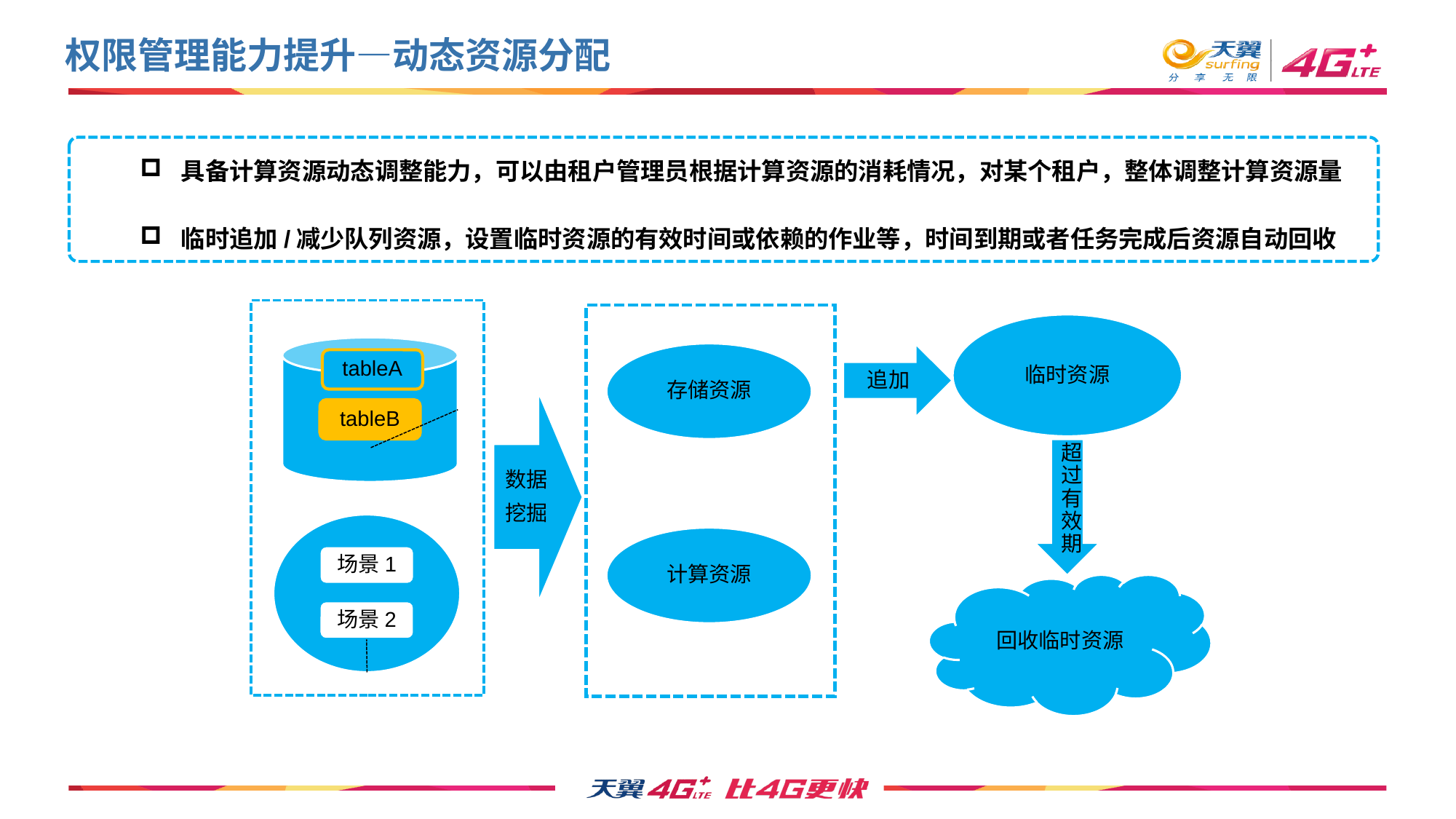

权限管理能力提升—动态资源分配

具备计算资源动态调整能力，可以由租户管理员根据计算资源的消耗情况，对某个租户，整体调整计算资源量

临时追加/减少队列资源，设置临时资源的有效时间或依赖的作业等，时间到期或者任务完成后资源自动回收

临时资源

存储资源
追加
tableA
数据
挖掘
tableB
超过有效期

计算资源
场景1
回收临时资源
场景2